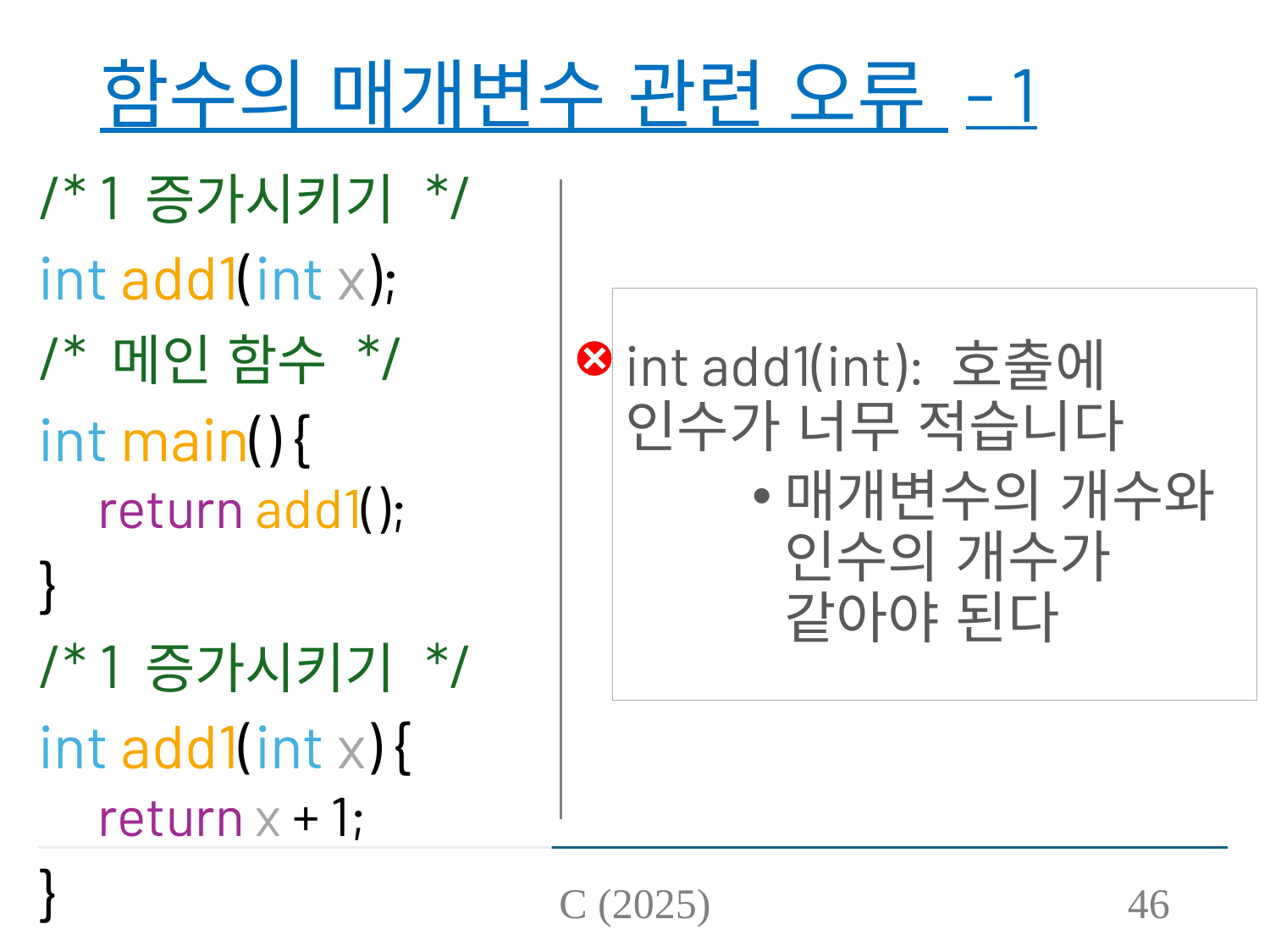

# 함수의 매개변수 관련 오류 - 1
/* 1 증가시키기 */
int add1(int x);
/* 메인 함수 */
int main() {
return add1();
}
/* 1 증가시키기 */
int add1(int x) {
return x + 1;
}
int add1(int): 호출에 인수가 너무 적습니다
매개변수의 개수와 인수의 개수가 같아야 된다

C (2025)
46